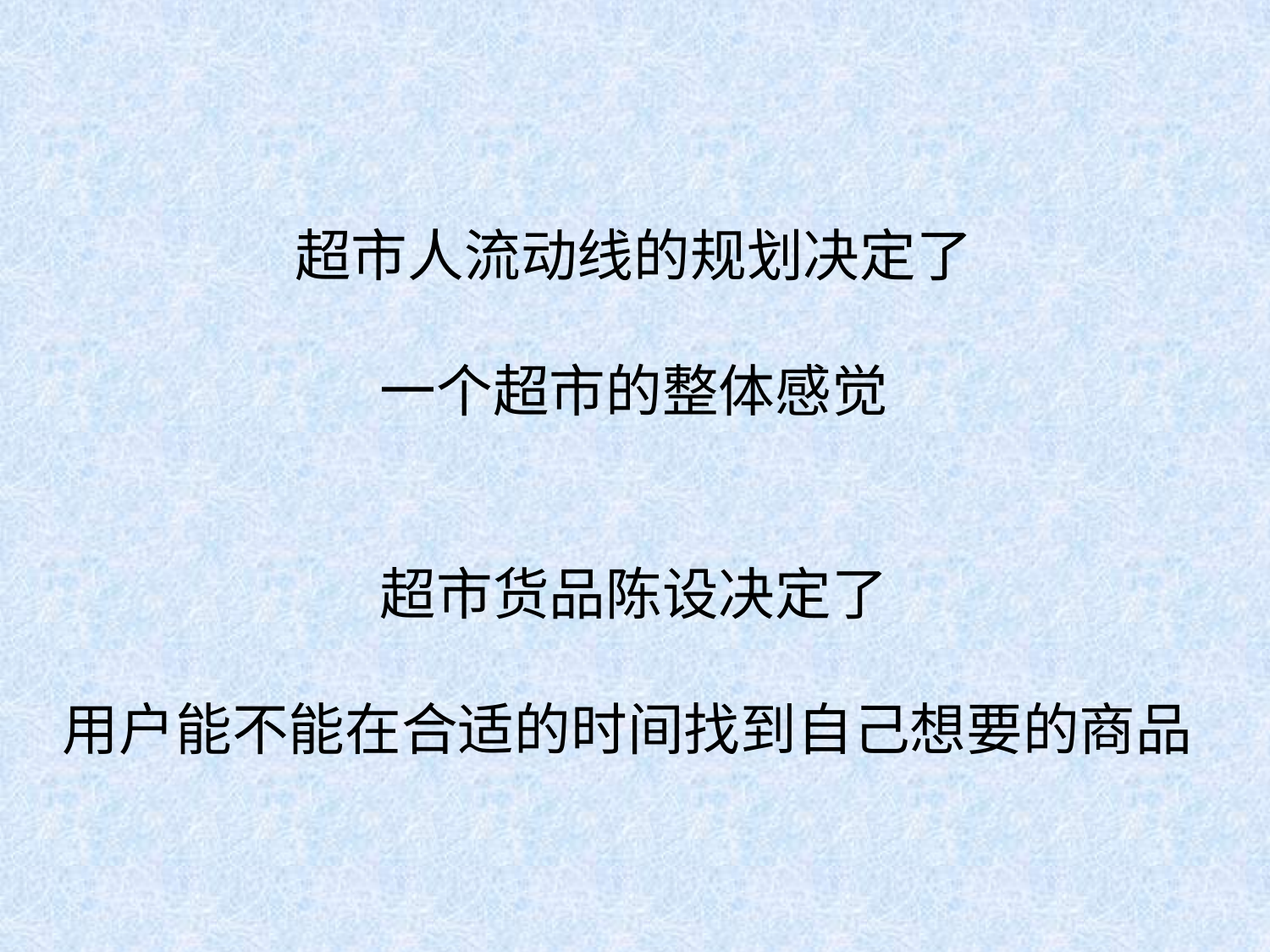

超市人流动线的规划决定了
一个超市的整体感觉

超市货品陈设决定了

用户能不能在合适的时间找到自己想要的商品